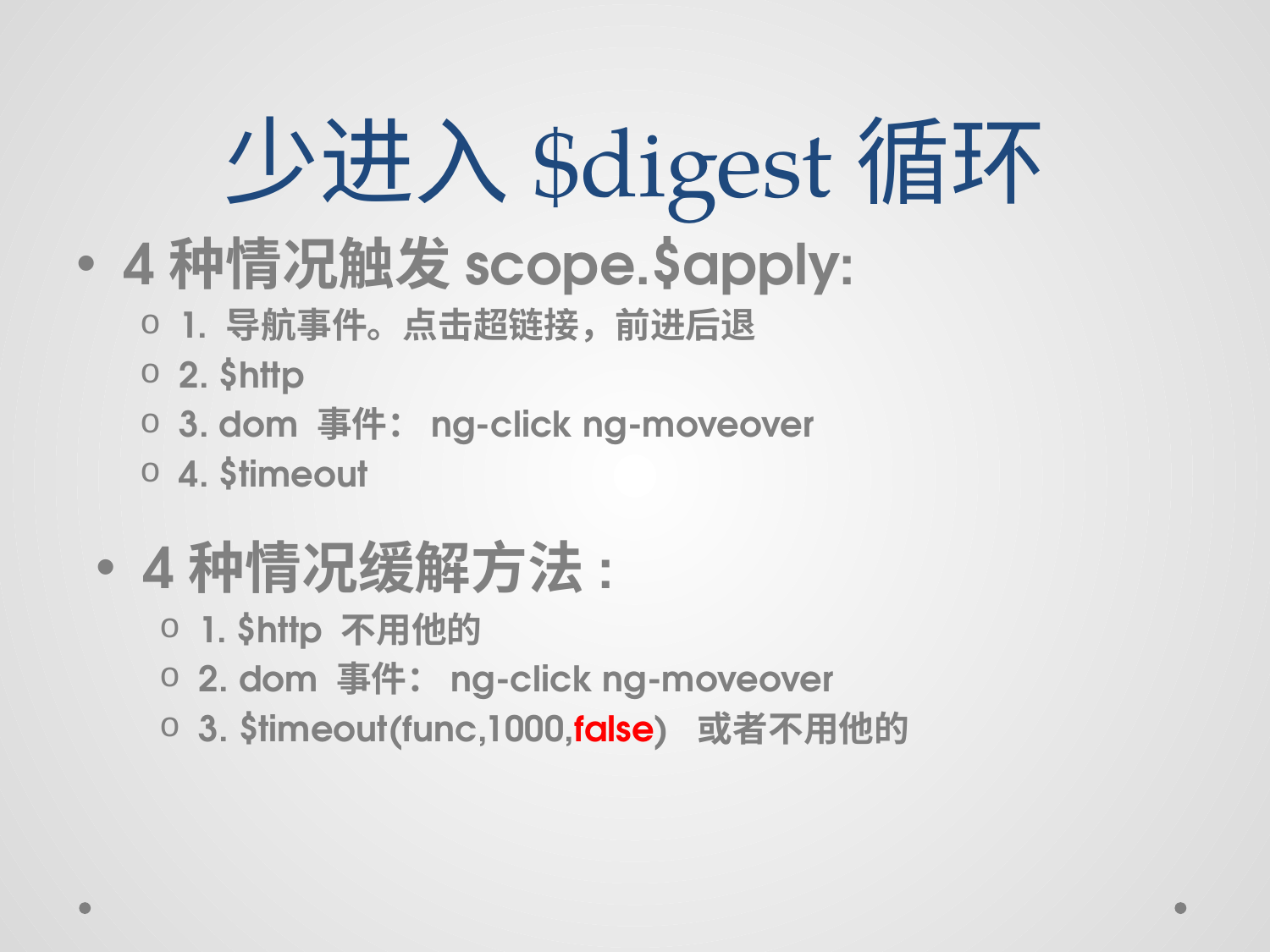

# 少进入$digest循环
4种情况触发scope.$apply:
1. 导航事件。点击超链接，前进后退
2. $http
3. dom 事件：ng-click ng-moveover
4. $timeout
4种情况缓解方法:
1. $http 不用他的
2. dom 事件：ng-click ng-moveover
3. $timeout(func,1000,false)  或者不用他的